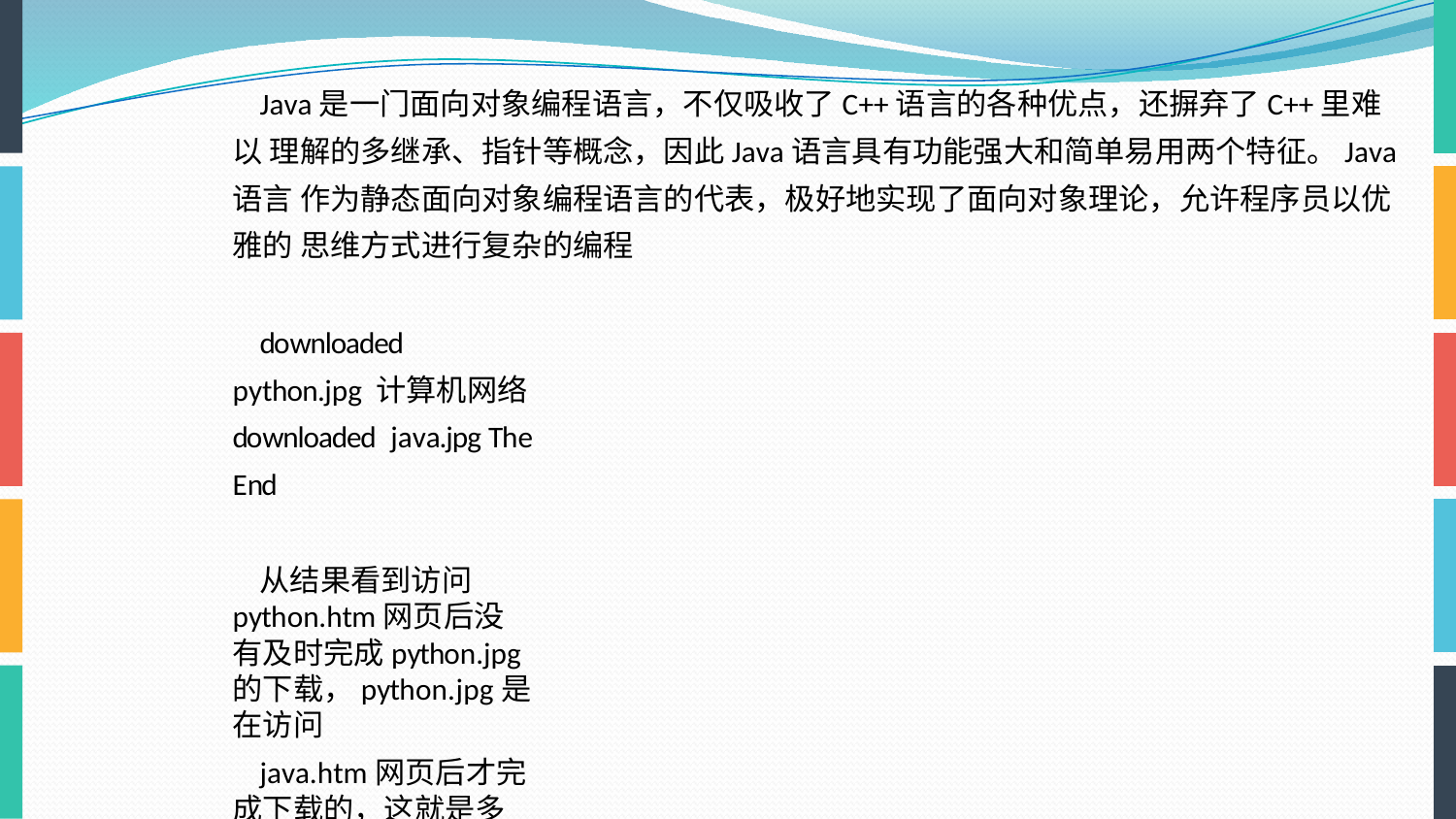

Java是一门面向对象编程语言，不仅吸收了C++语言的各种优点，还摒弃了C++里难以 理解的多继承、指针等概念，因此Java语言具有功能强大和简单易用两个特征。Java语言 作为静态面向对象编程语言的代表，极好地实现了面向对象理论，允许程序员以优雅的 思维方式进行复杂的编程

downloaded  python.jpg 计算机网络 downloaded  java.jpg The End

从结果看到访问python.htm网页后没有及时完成python.jpg的下载，python.jpg是在访问
java.htm网页后才完成下载的，这就是多线程的过程。